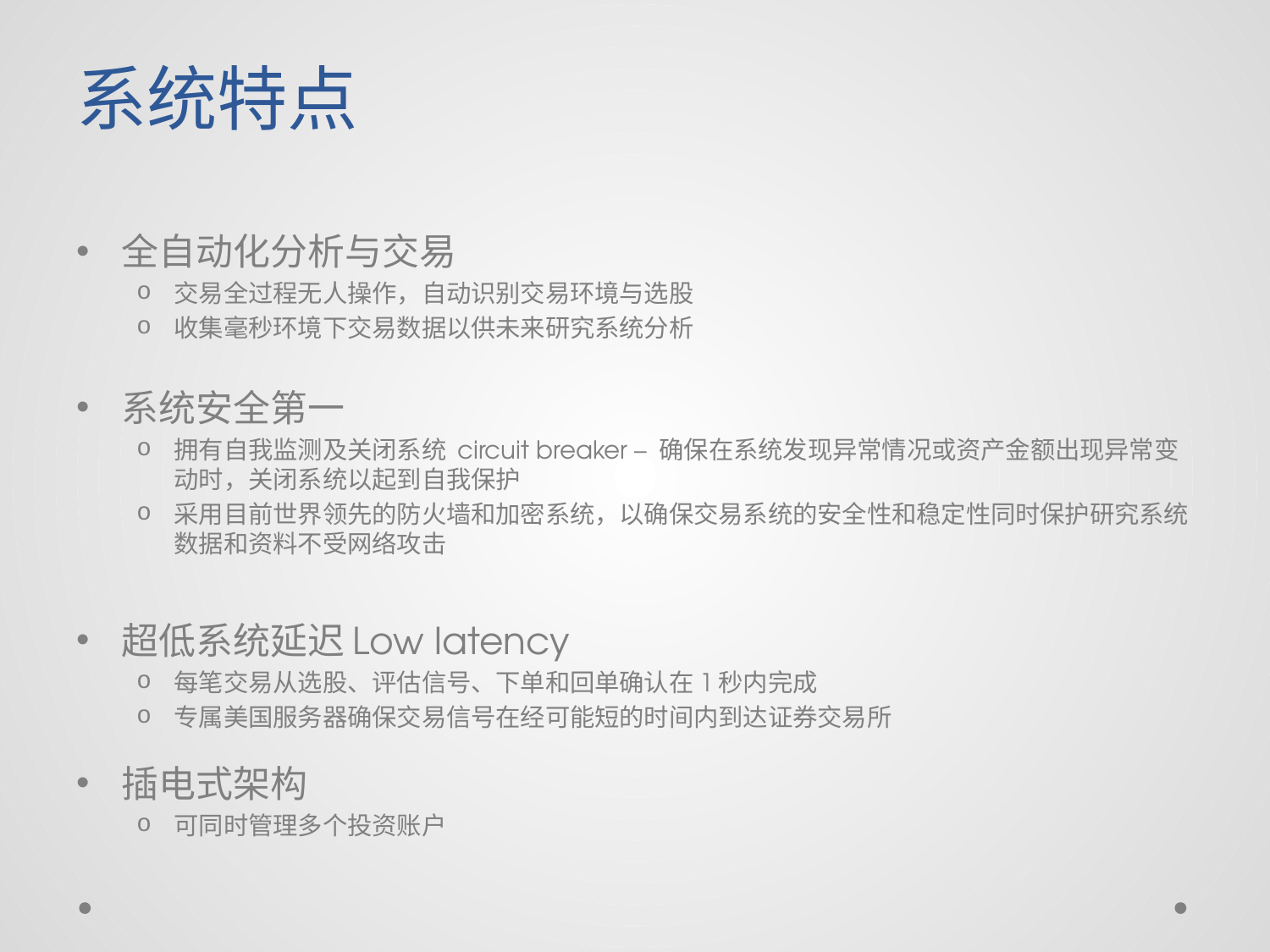

# 系统特点
全自动化分析与交易
交易全过程无人操作，自动识别交易环境与选股
收集毫秒环境下交易数据以供未来研究系统分析

系统安全第一
拥有自我监测及关闭系统 circuit breaker – 确保在系统发现异常情况或资产金额出现异常变动时，关闭系统以起到自我保护
采用目前世界领先的防火墙和加密系统，以确保交易系统的安全性和稳定性同时保护研究系统数据和资料不受网络攻击

超低系统延迟Low latency
每笔交易从选股、评估信号、下单和回单确认在1秒内完成
专属美国服务器确保交易信号在经可能短的时间内到达证券交易所

插电式架构
可同时管理多个投资账户